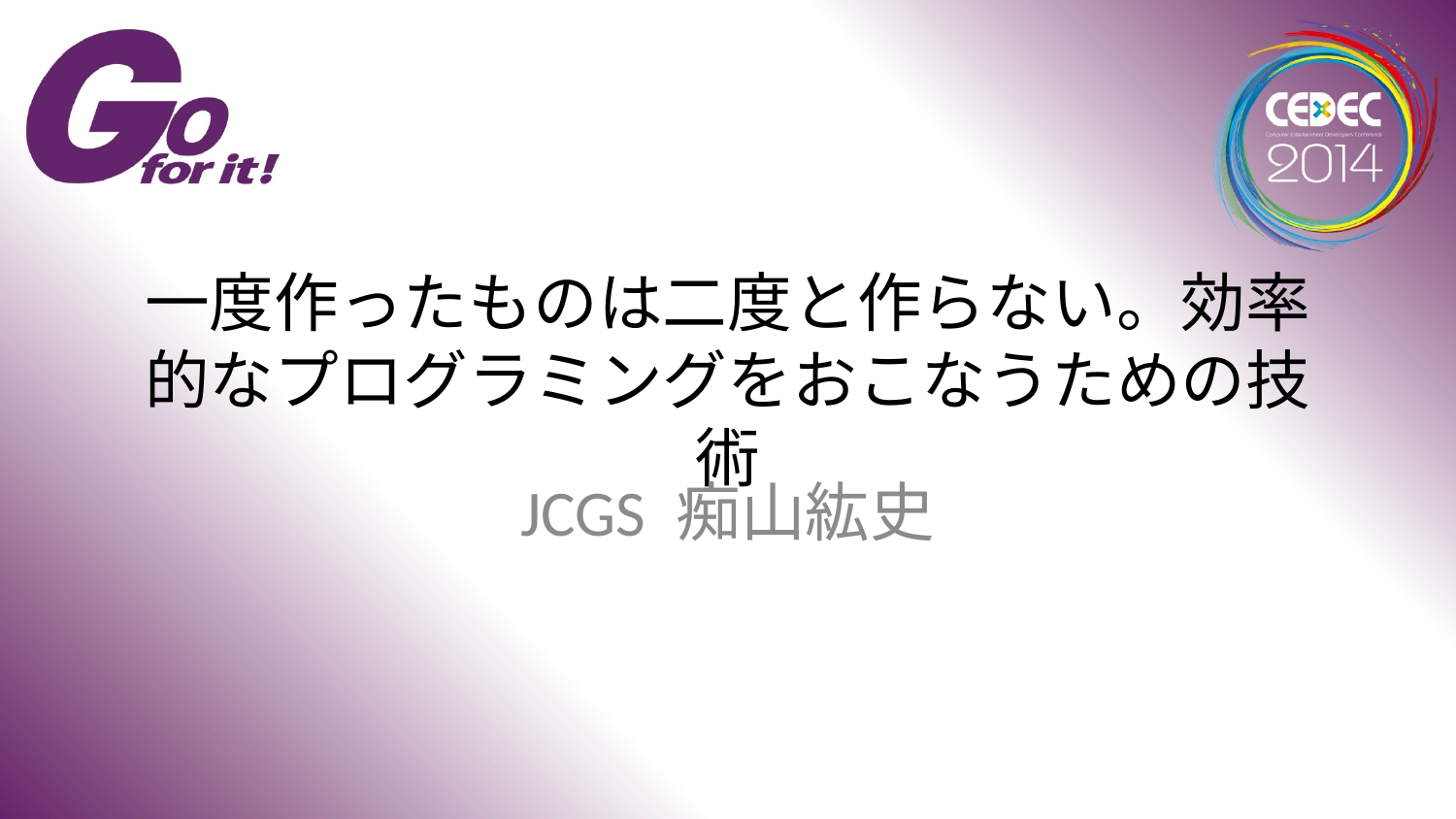

# 一度作ったものは二度と作らない。効率的なプログラミングをおこなうための技術
JCGS 痴山紘史